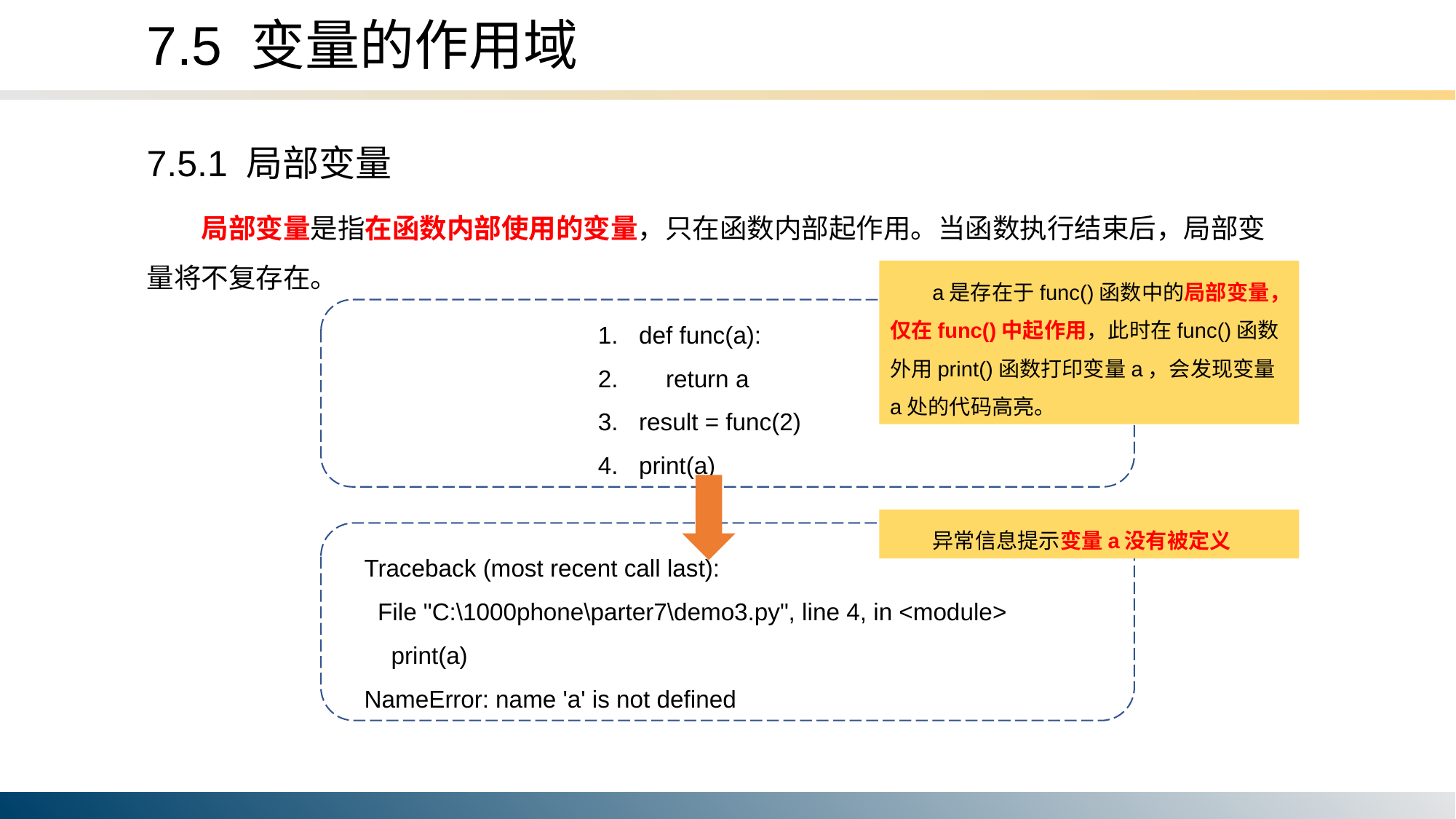

7.5 变量的作用域
7.5.1 局部变量
局部变量是指在函数内部使用的变量，只在函数内部起作用。当函数执行结束后，局部变量将不复存在。
a是存在于func()函数中的局部变量，仅在func()中起作用，此时在func()函数外用print()函数打印变量a，会发现变量a处的代码高亮。

def func(a):
    return a
result = func(2)
print(a)

异常信息提示变量a没有被定义

Traceback (most recent call last):
  File "C:\1000phone\parter7\demo3.py", line 4, in <module>
    print(a)
NameError: name 'a' is not defined